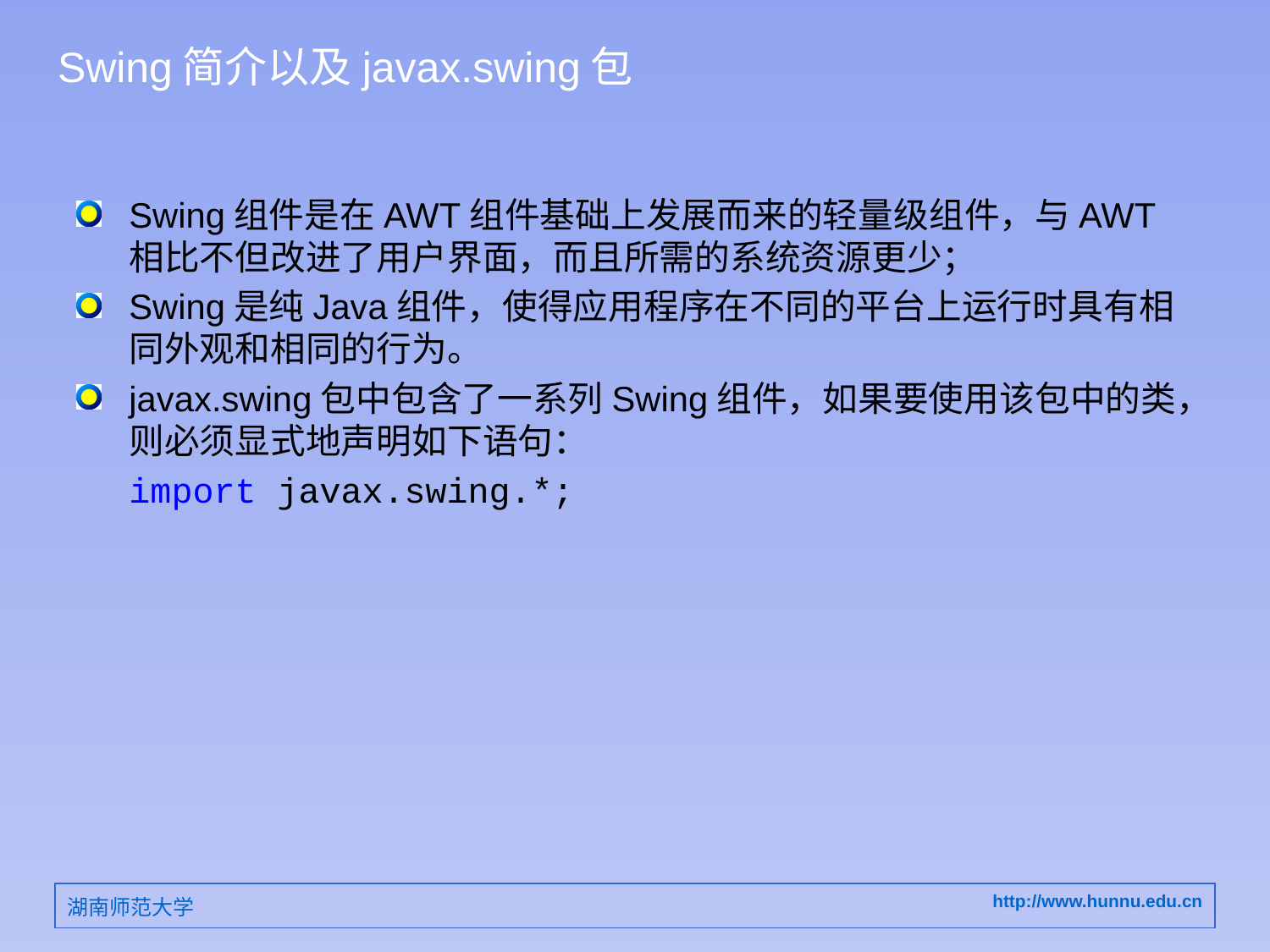

# Swing简介以及javax.swing包
Swing组件是在AWT组件基础上发展而来的轻量级组件，与AWT相比不但改进了用户界面，而且所需的系统资源更少；
Swing是纯Java组件，使得应用程序在不同的平台上运行时具有相同外观和相同的行为。
javax.swing包中包含了一系列Swing组件，如果要使用该包中的类，则必须显式地声明如下语句：
	import javax.swing.*;